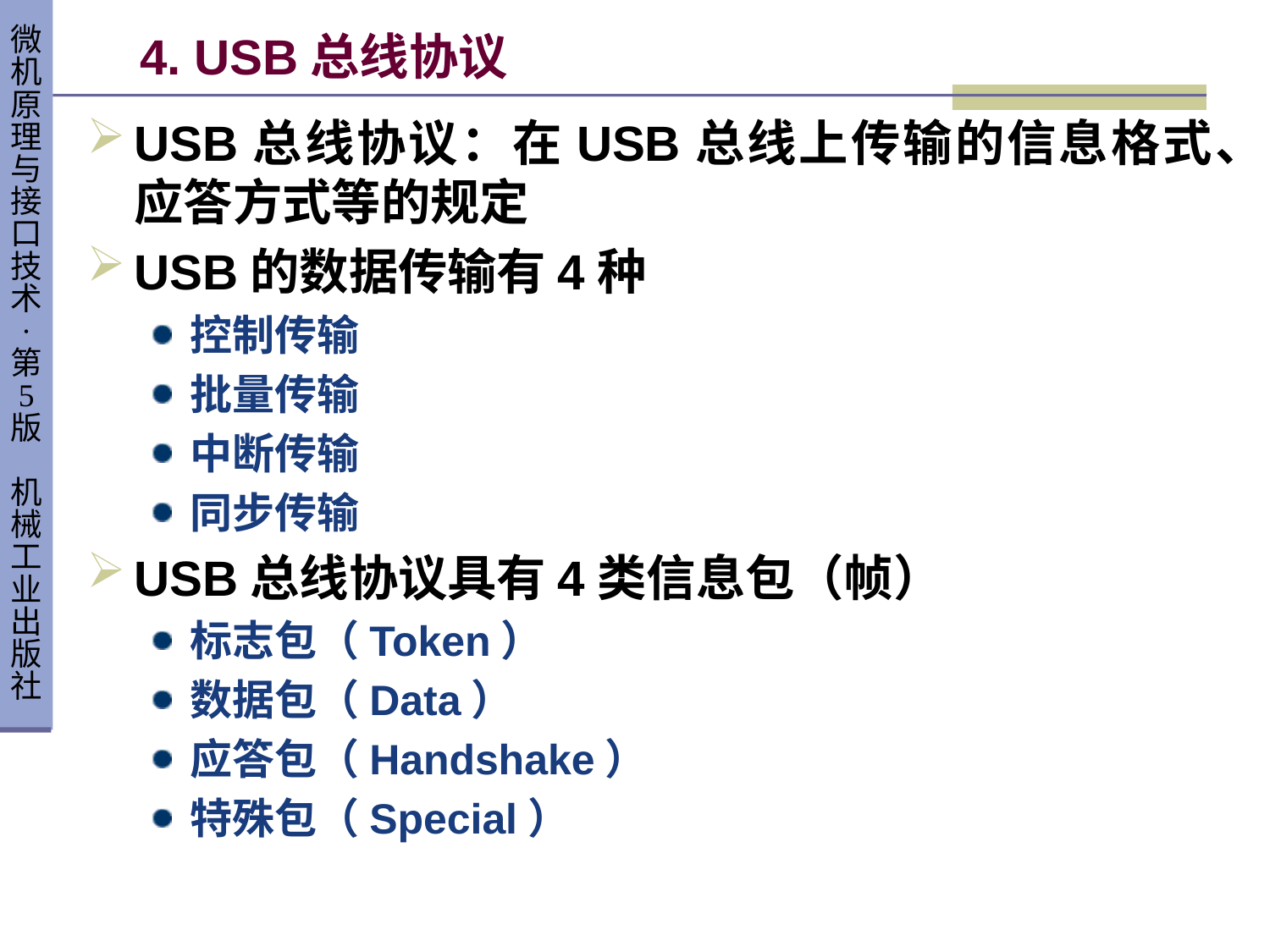

# 4. USB总线协议
USB总线协议：在USB总线上传输的信息格式、应答方式等的规定
USB的数据传输有4种
控制传输
批量传输
中断传输
同步传输
USB总线协议具有4类信息包（帧）
标志包（Token）
数据包（Data）
应答包（Handshake）
特殊包（Special）